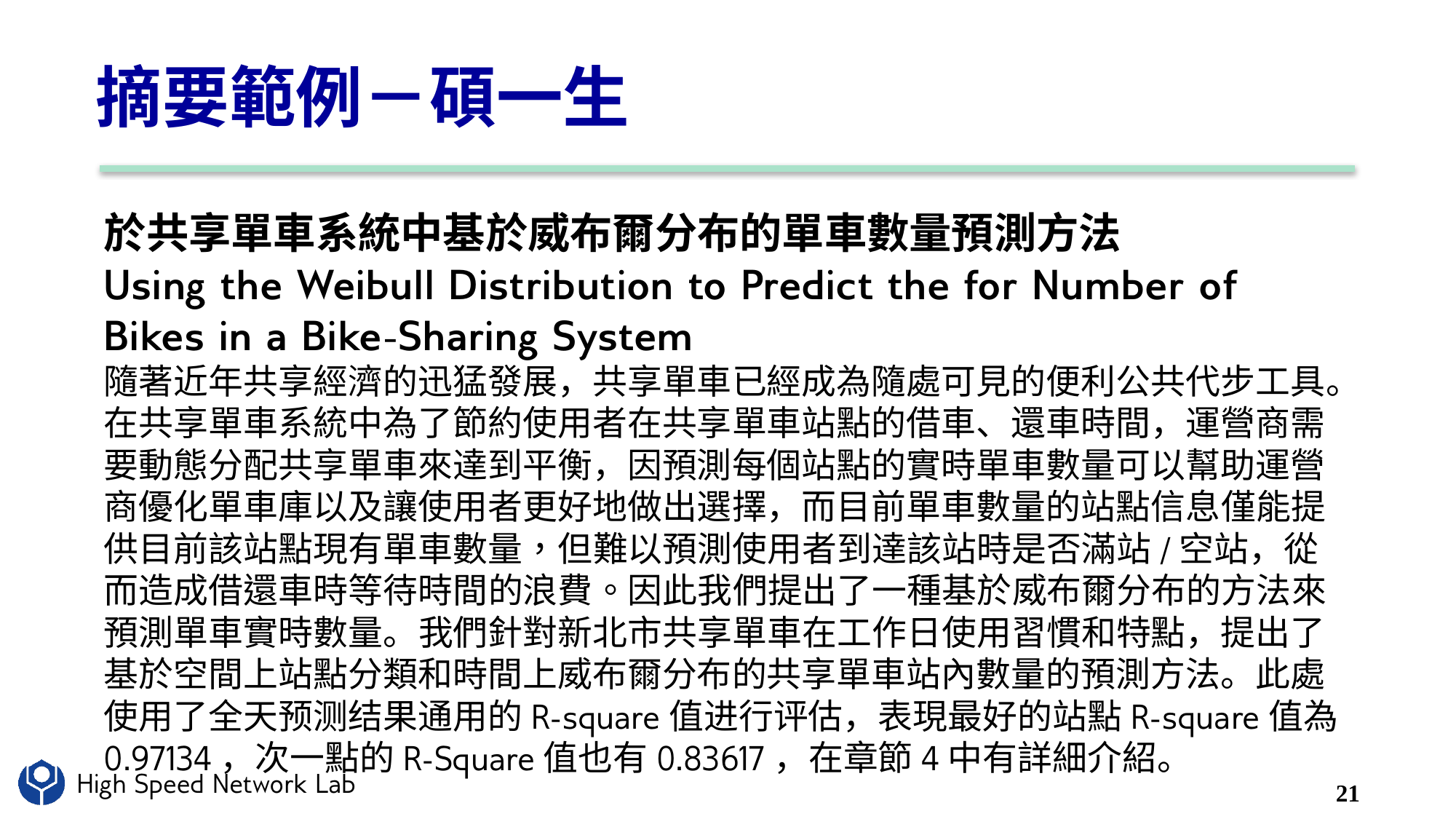

# 摘要範例－碩一生

於共享單車系統中基於威布爾分布的單車數量預測方法
Using the Weibull Distribution to Predict the for Number of Bikes in a Bike-Sharing System
隨著近年共享經濟的迅猛發展，共享單車已經成為隨處可見的便利公共代步工具。在共享單車系統中為了節約使用者在共享單車站點的借車、還車時間，運營商需要動態分配共享單車來達到平衡，因預測每個站點的實時單車數量可以幫助運營商優化單車庫以及讓使用者更好地做出選擇，而目前單車數量的站點信息僅能提供目前該站點現有單車數量，但難以預測使用者到達該站時是否滿站/空站，從而造成借還車時等待時間的浪費。因此我們提出了一種基於威布爾分布的方法來預測單車實時數量。我們針對新北市共享單車在工作日使用習慣和特點，提出了基於空間上站點分類和時間上威布爾分布的共享單車站內數量的預測方法。此處使用了全天预测结果通用的R-square值进行评估，表現最好的站點R-square值為0.97134，次一點的R-Square值也有0.83617，在章節4中有詳細介紹。
21